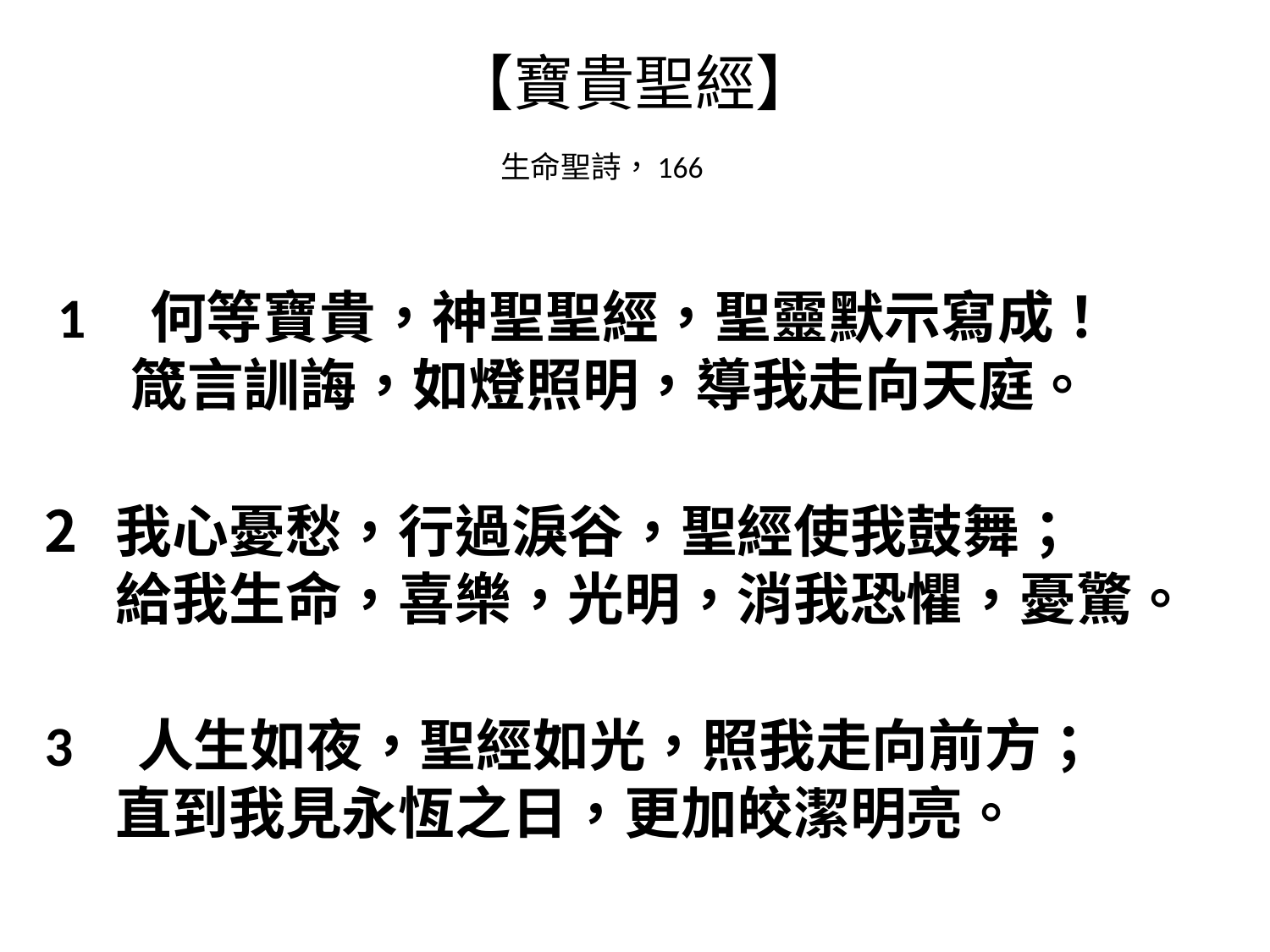

# 【寶貴聖經】 生命聖詩，166
 1    何等寶貴，神聖聖經，聖靈默示寫成！
   箴言訓誨，如燈照明，導我走向天庭。
我心憂愁，行過淚谷，聖經使我鼓舞；
給我生命，喜樂，光明，消我恐懼，憂驚。
3    人生如夜，聖經如光，照我走向前方；
直到我見永恆之日，更加皎潔明亮。